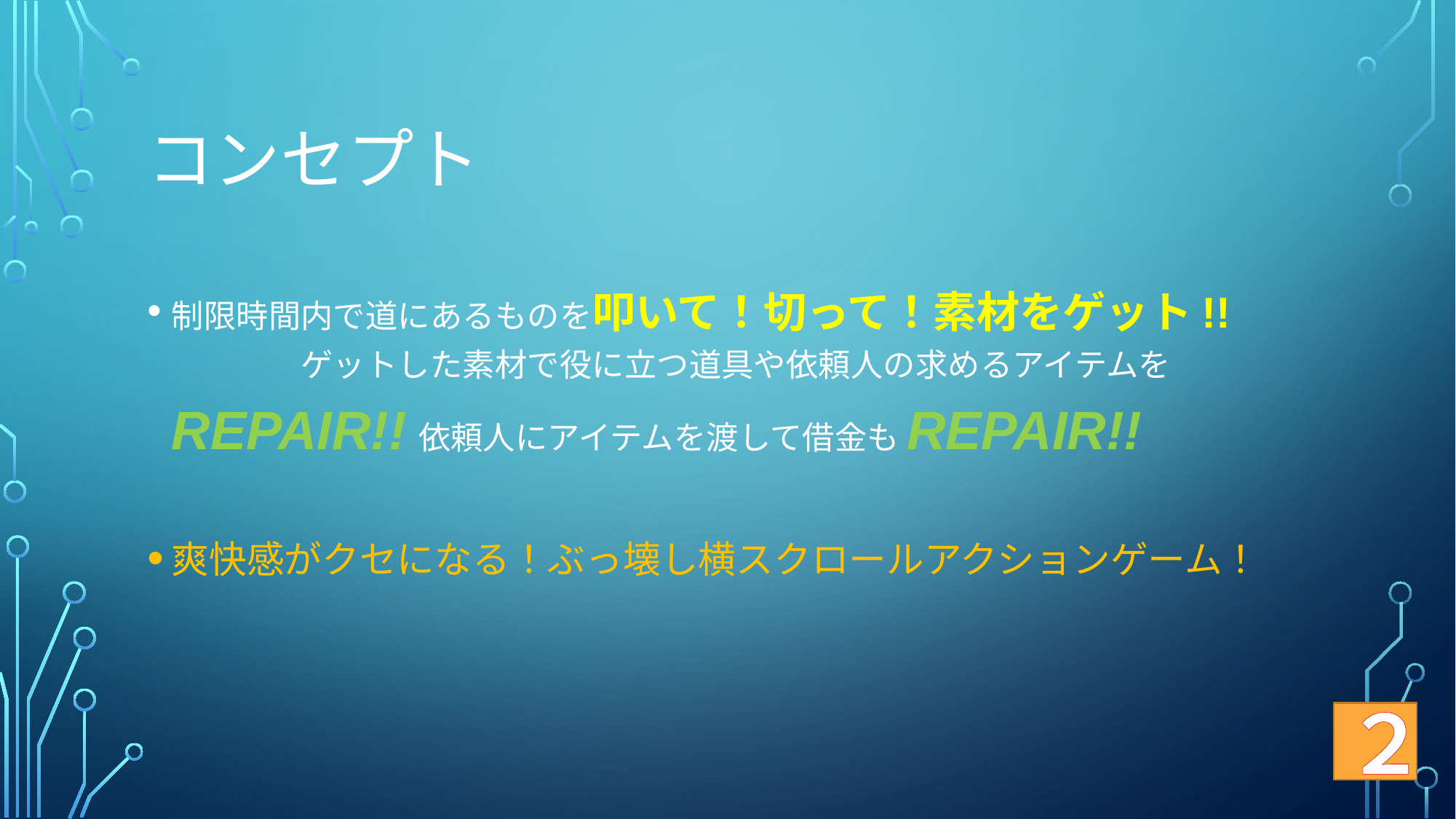

# コンセプト
制限時間内で道にあるものを叩いて！切って！素材をゲット!!　　　　　　ゲットした素材で役に立つ道具や依頼人の求めるアイテムをREPAIR!!依頼人にアイテムを渡して借金もREPAIR!!

爽快感がクセになる！ぶっ壊し横スクロールアクションゲーム！

２